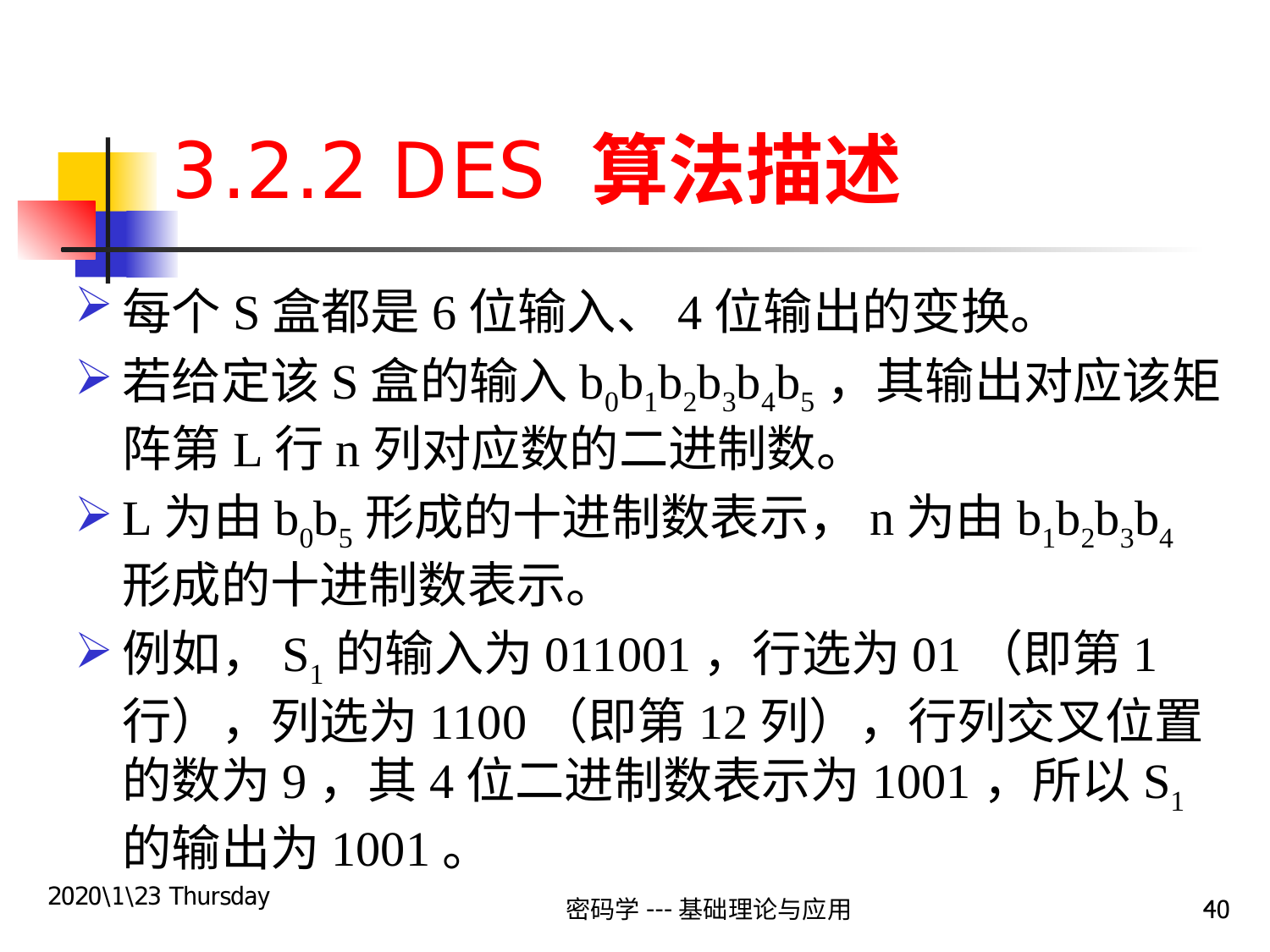

# 3.2.2 DES 算法描述
每个S盒都是6位输入、4位输出的变换。
若给定该S盒的输入b0b1b2b3b4b5，其输出对应该矩阵第L行n列对应数的二进制数。
L为由b0b5形成的十进制数表示，n为由b1b2b3b4形成的十进制数表示。
例如，S1的输入为011001，行选为01（即第1行），列选为1100（即第12列），行列交叉位置的数为9，其4位二进制数表示为1001，所以S1的输出为1001。

2020\1\23 Thursday
密码学---基础理论与应用
40